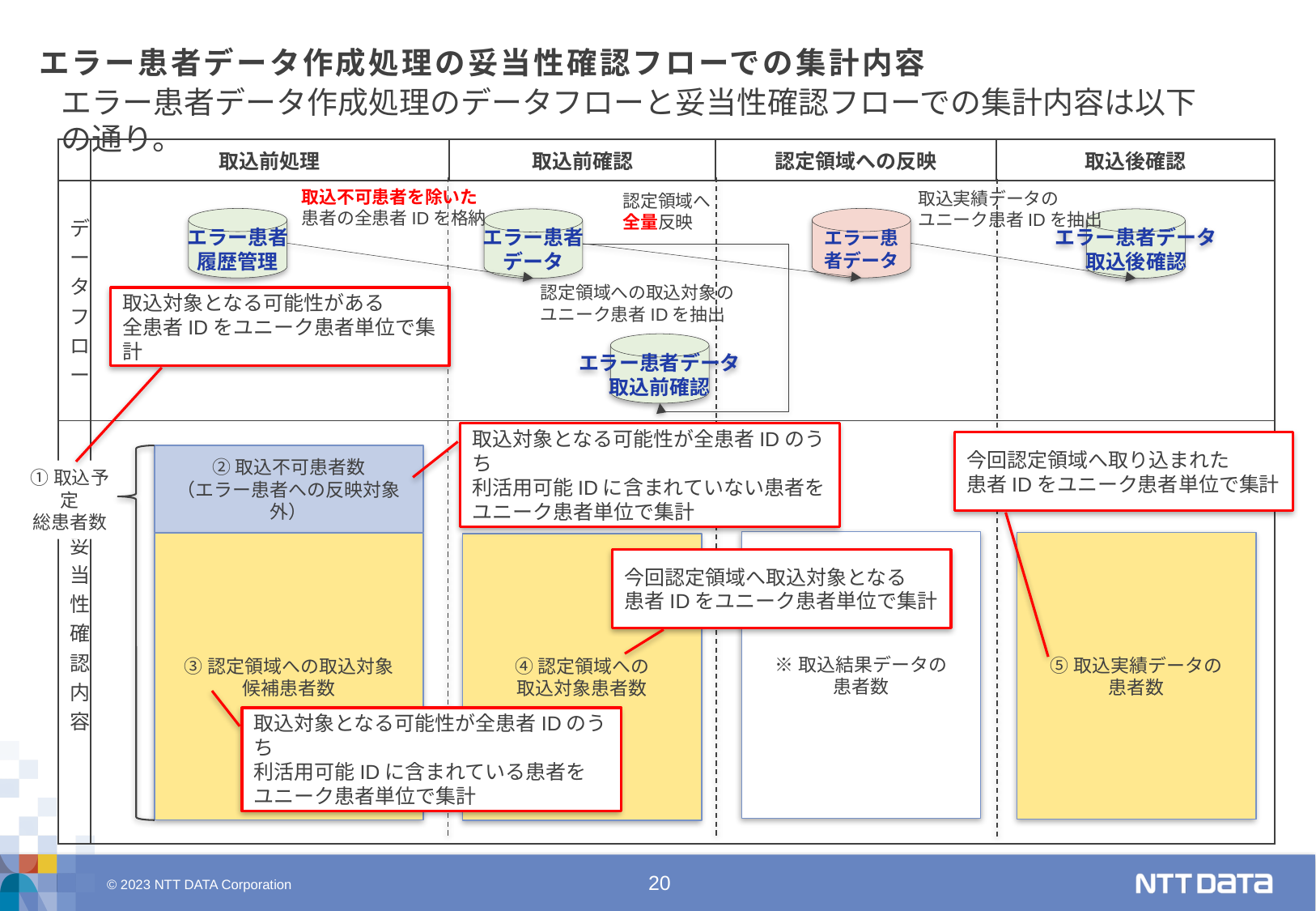

# エラー患者データ作成処理の妥当性確認フローでの集計内容
エラー患者データ作成処理のデータフローと妥当性確認フローでの集計内容は以下の通り。
|  | 取込前処理 | 取込前確認 | 認定領域への反映 | 取込後確認 |
| --- | --- | --- | --- | --- |
| データフロー |  |  |  |  |
| 妥当性確認内容 |  |  |  |  |
取込不可患者を除いた
患者の全患者IDを格納
取込実績データの
ユニーク患者IDを抽出
認定領域へ
全量反映
エラー患者
履歴管理
エラー患者データ
エラー患者
データ
エラー患者データ
取込後確認
認定領域への取込対象の
ユニーク患者IDを抽出
取込対象となる可能性がある
全患者IDをユニーク患者単位で集計
エラー患者データ
取込前確認
取込対象となる可能性が全患者IDのうち
利活用可能IDに含まれていない患者を
ユニーク患者単位で集計
今回認定領域へ取り込まれた
患者IDをユニーク患者単位で集計
②取込不可患者数
（エラー患者への反映対象外）

①取込予定
総患者数
※取込結果データの
患者数
⑤取込実績データの
患者数
③認定領域への取込対象
候補患者数
④認定領域への
取込対象患者数
今回認定領域へ取込対象となる
患者IDをユニーク患者単位で集計
取込対象となる可能性が全患者IDのうち
利活用可能IDに含まれている患者を
ユニーク患者単位で集計